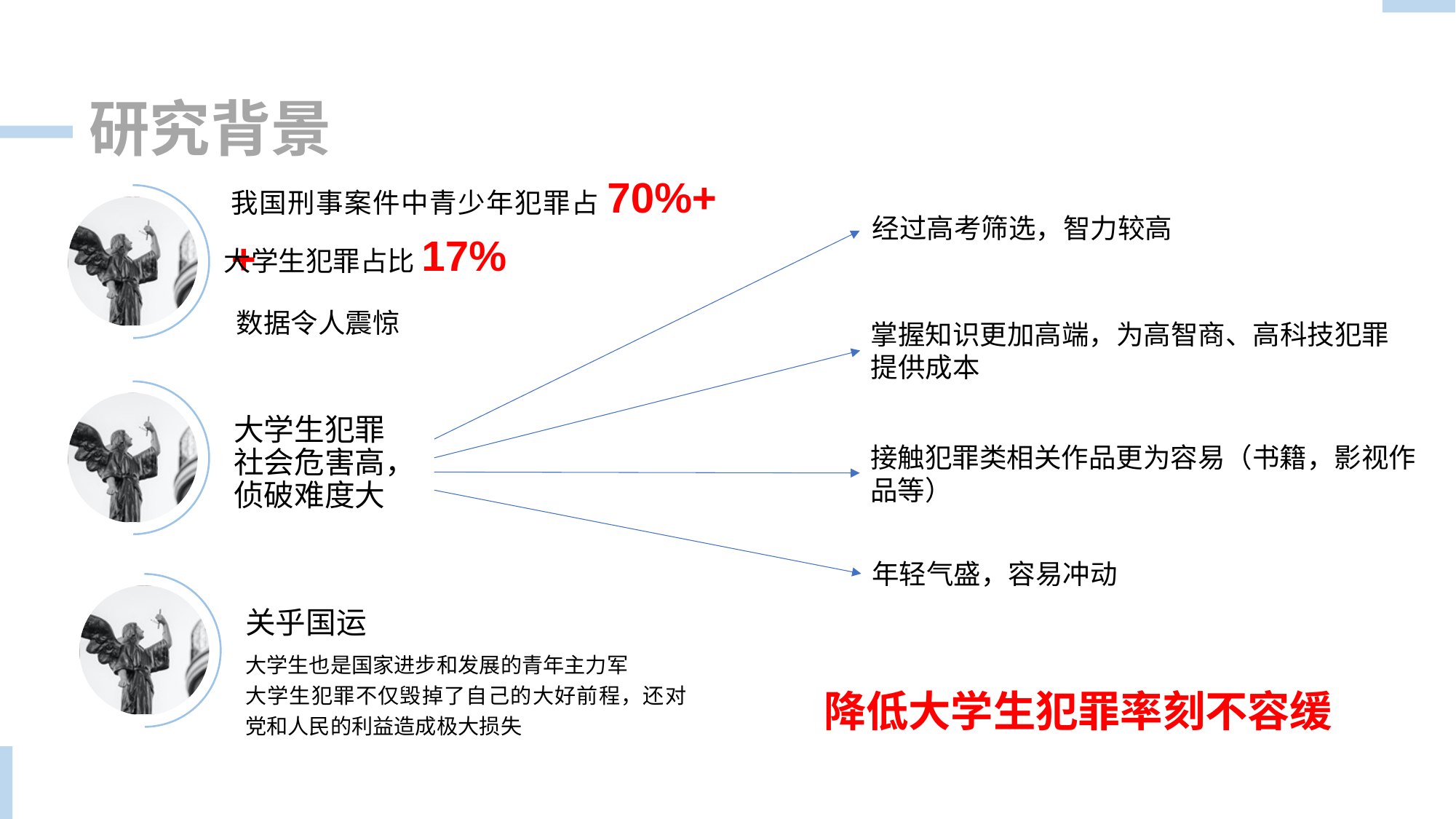

研究背景
我国刑事案件中青少年犯罪占70%++

经过高考筛选，智力较高

大学生犯罪占比17%
数据令人震惊
掌握知识更加高端，为高智商、高科技犯罪提供成本

大学生犯罪社会危害高，侦破难度大

接触犯罪类相关作品更为容易（书籍，影视作品等）
年轻气盛，容易冲动

关乎国运
大学生也是国家进步和发展的青年主力军
大学生犯罪不仅毁掉了自己的大好前程，还对党和人民的利益造成极大损失
降低大学生犯罪率刻不容缓